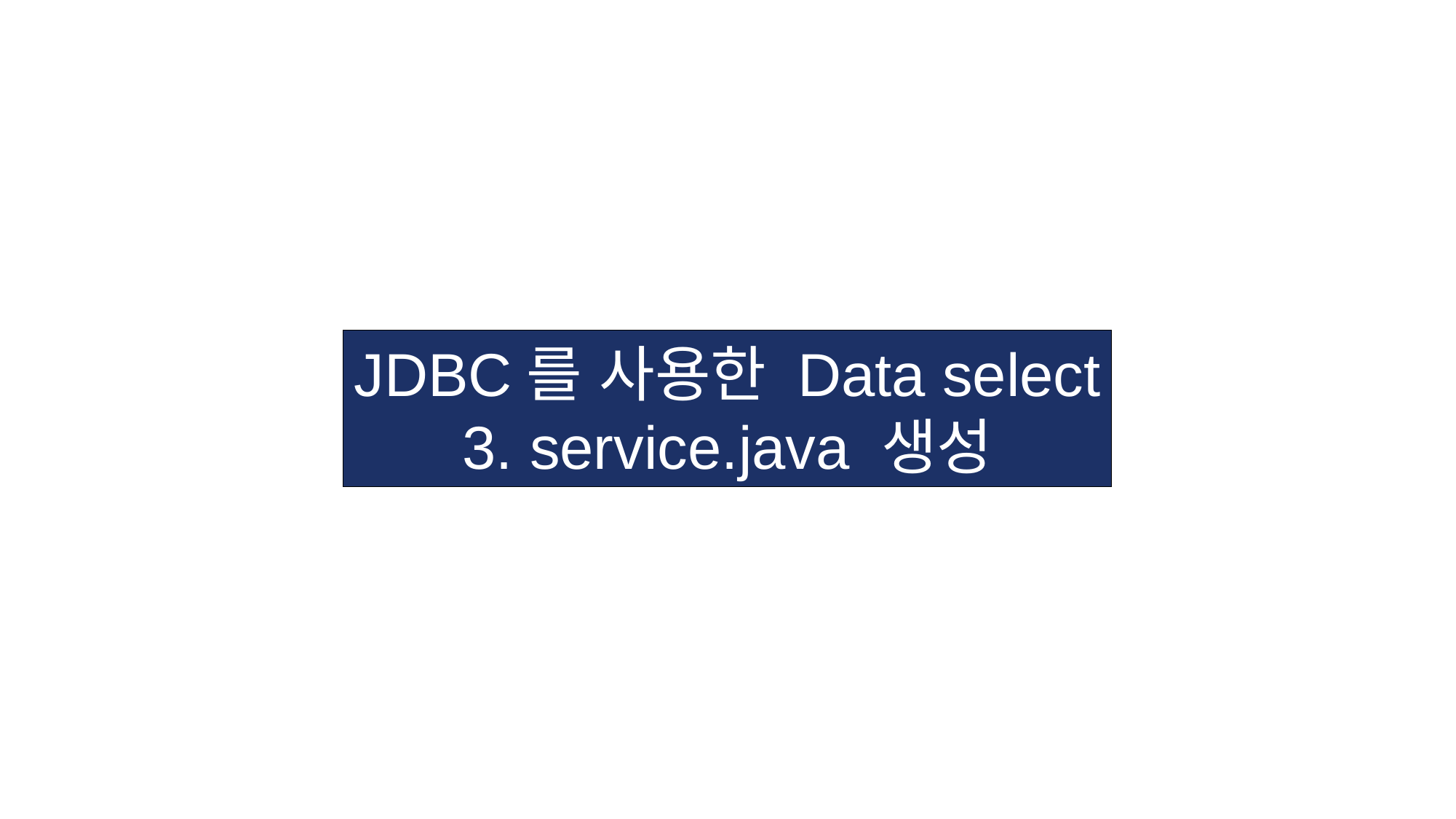

JDBC를 사용한 Data select
3. service.java 생성